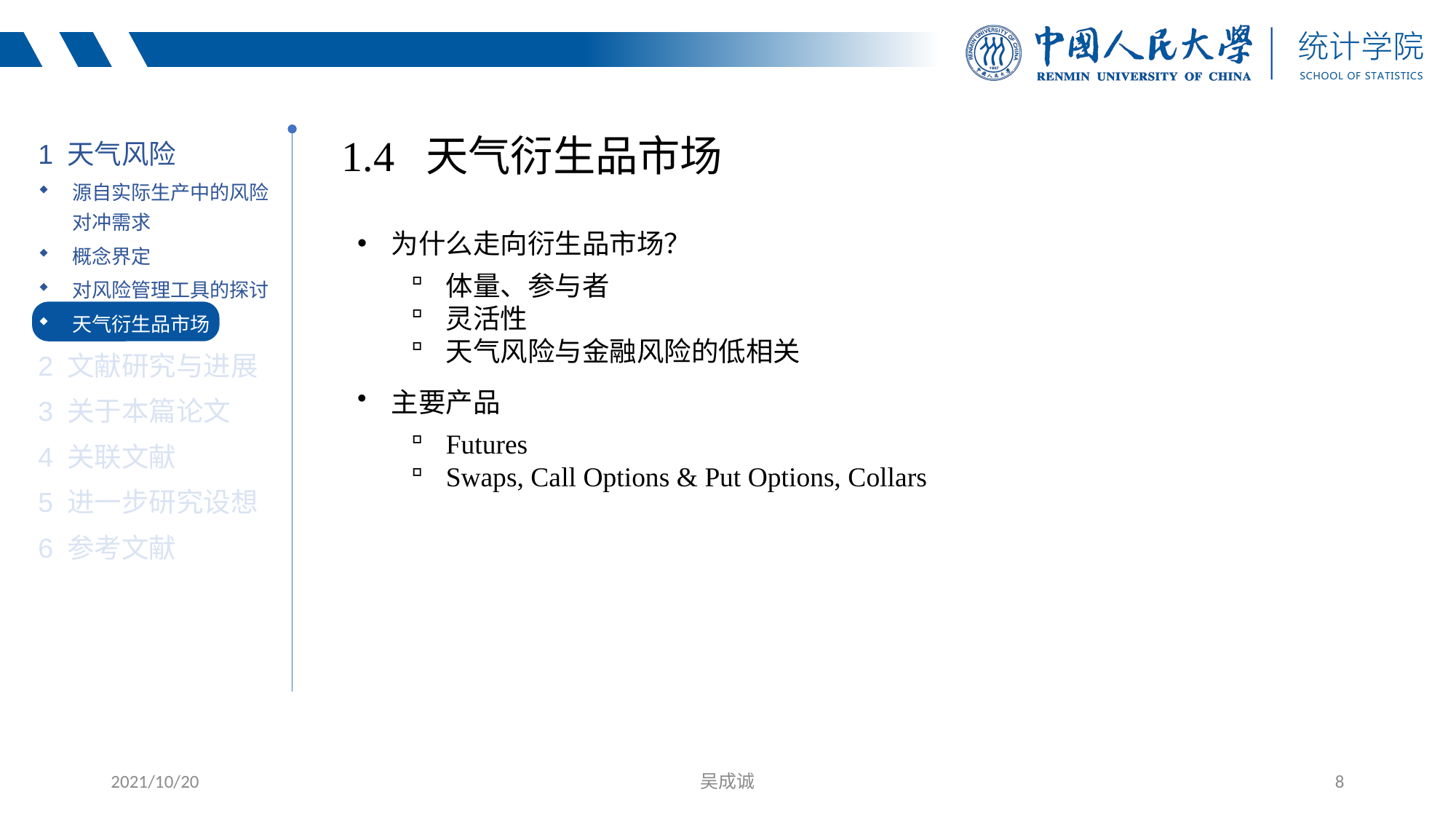

1 天气风险
源自实际生产中的风险对冲需求
概念界定
对风险管理工具的探讨
天气衍生品市场
2 文献研究与进展
3 关于本篇论文
4 关联文献
5 进一步研究设想
6 参考文献
1.4  天气衍生品市场
为什么走向衍生品市场？
体量、参与者
灵活性
天气风险与金融风险的低相关
主要产品
Futures
Swaps, Call Options & Put Options, Collars

2021/10/20
吴成诚
8